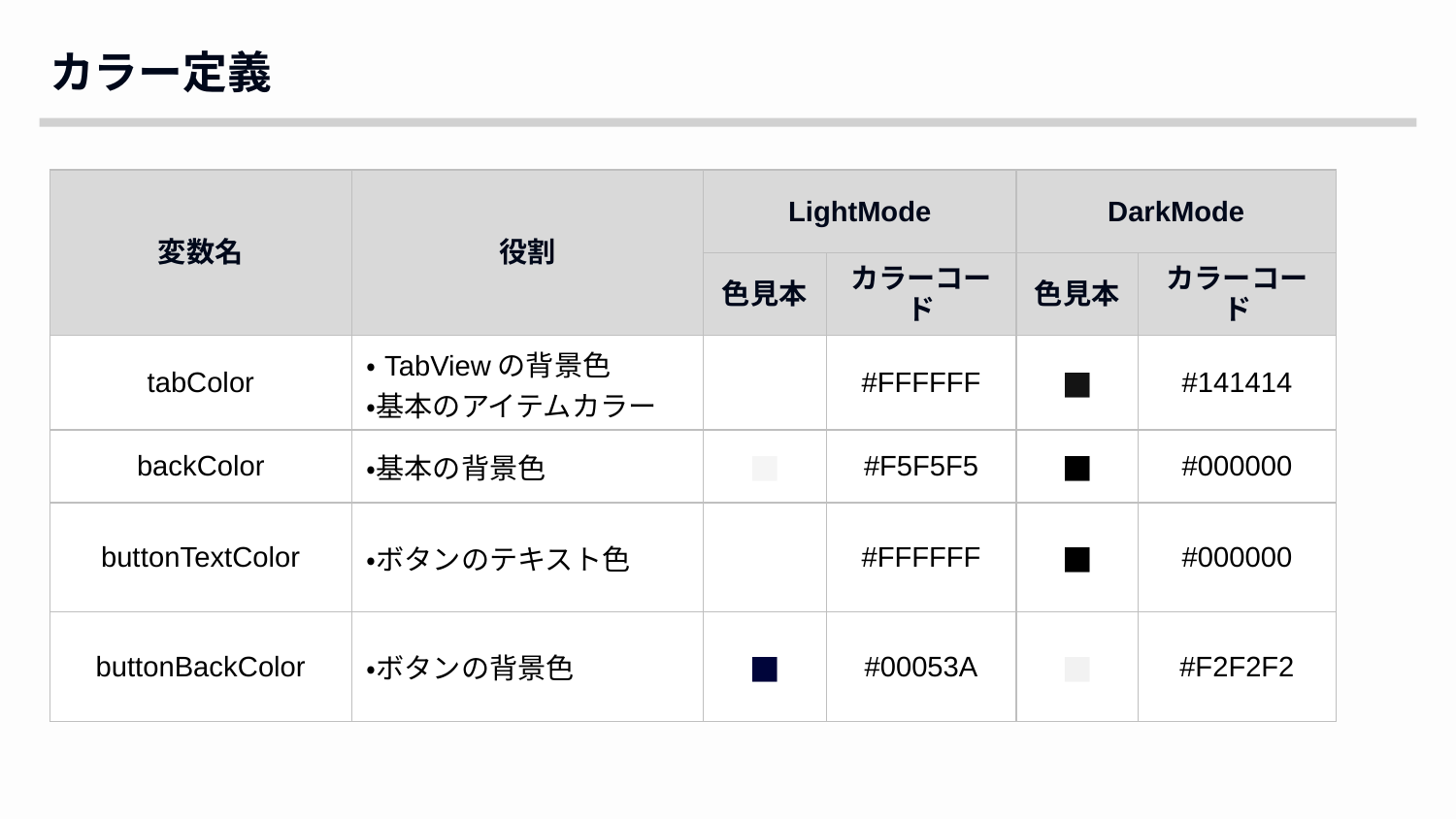

カラー定義

| 変数名 | 役割 | LightMode |  | DarkMode |  |
| --- | --- | --- | --- | --- | --- |
|  |  | 色見本 | カラーコード | 色見本 | カラーコード |
| tabColor | ・TabViewの背景色 ・基本のアイテムカラー | ◼︎ | #FFFFFF | ◼︎ | #141414 |
| backColor | ・基本の背景色 | ◼︎ | #F5F5F5 | ◼︎ | #000000 |
| buttonTextColor | ・ボタンのテキスト色 | ◼︎ | #FFFFFF | ◼︎ | #000000 |
| buttonBackColor | ・ボタンの背景色 | ◼︎ | #00053A | ◼︎ | #F2F2F2 |